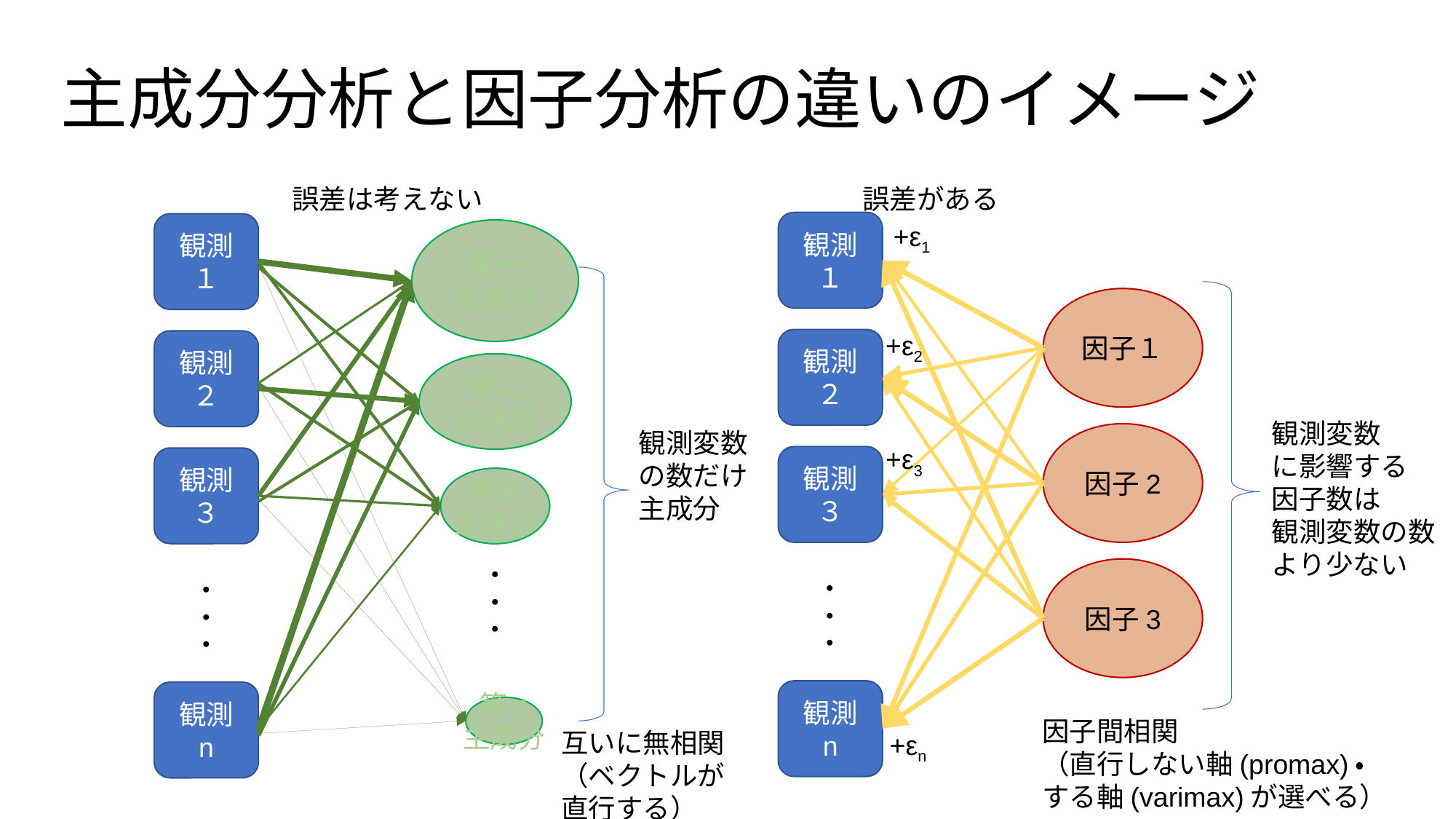

# 主成分分析と因子分析の違いのイメージ
誤差がある
誤差は考えない
観測１
観測１
+ε1
第一
主成分

因子１
+ε2
観測２
観測２
第二
主成分
観測変数
に影響する
因子数は
観測変数の数
より少ない
観測変数
の数だけ
主成分
因子2
+ε3
観測３
観測３
第三
主成分
因子3
・・・
・・・
・・・
観測
n
観測
n
第n
主成分
因子間相関
（直行しない軸(promax)・する軸(varimax)が選べる）
互いに無相関
（ベクトルが
直行する）
+εn